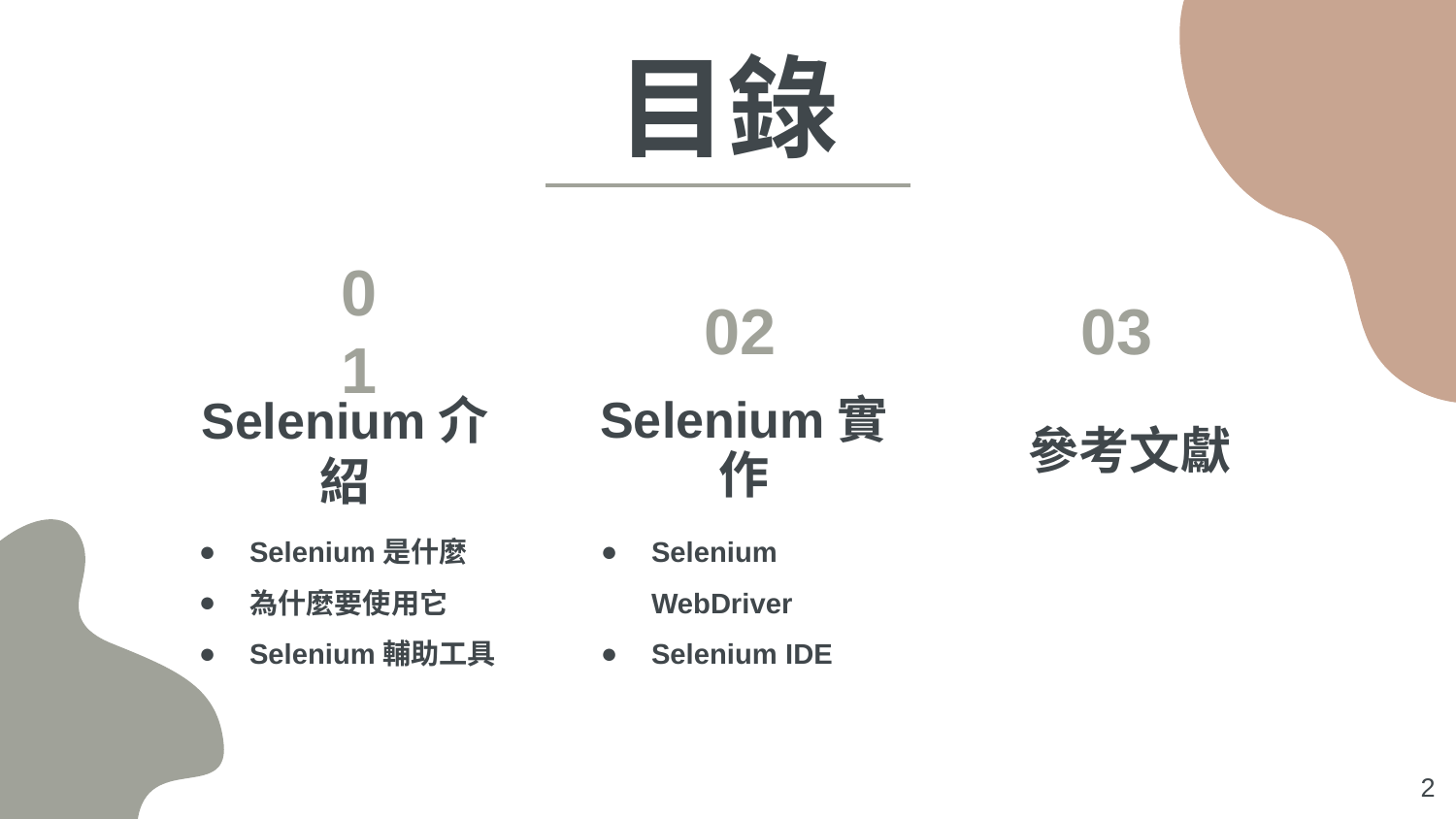

# 目錄
02
01
03
Selenium介紹
Selenium實作
參考文獻
Selenium是什麼
為什麼要使用它
Selenium輔助工具
Selenium WebDriver
Selenium IDE
2